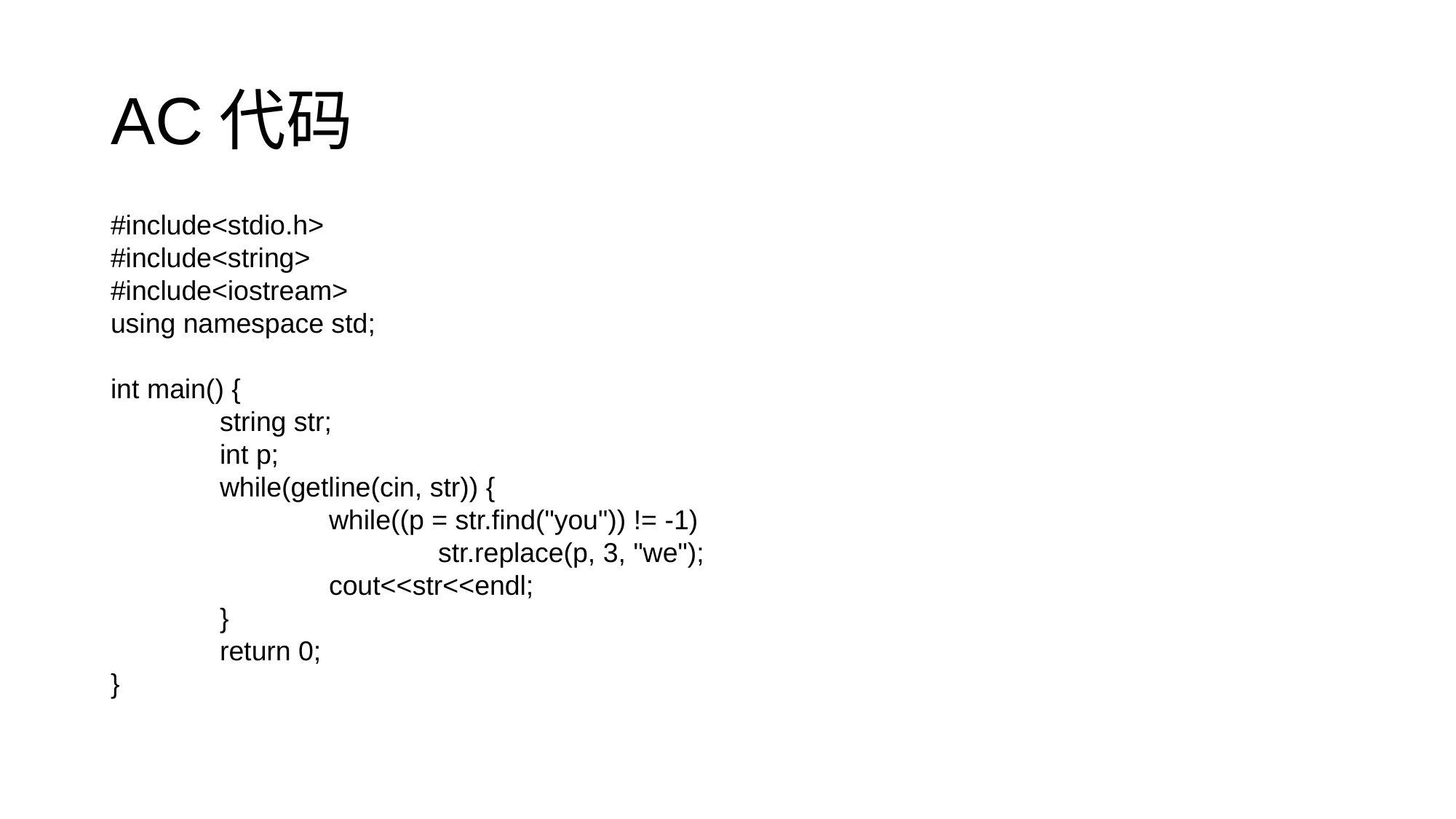

# AC代码
#include<stdio.h>
#include<string>
#include<iostream>
using namespace std;

int main() {
	string str;
	int p;
	while(getline(cin, str)) {
		while((p = str.find("you")) != -1)
			str.replace(p, 3, "we");
		cout<<str<<endl;
	}
	return 0;
}